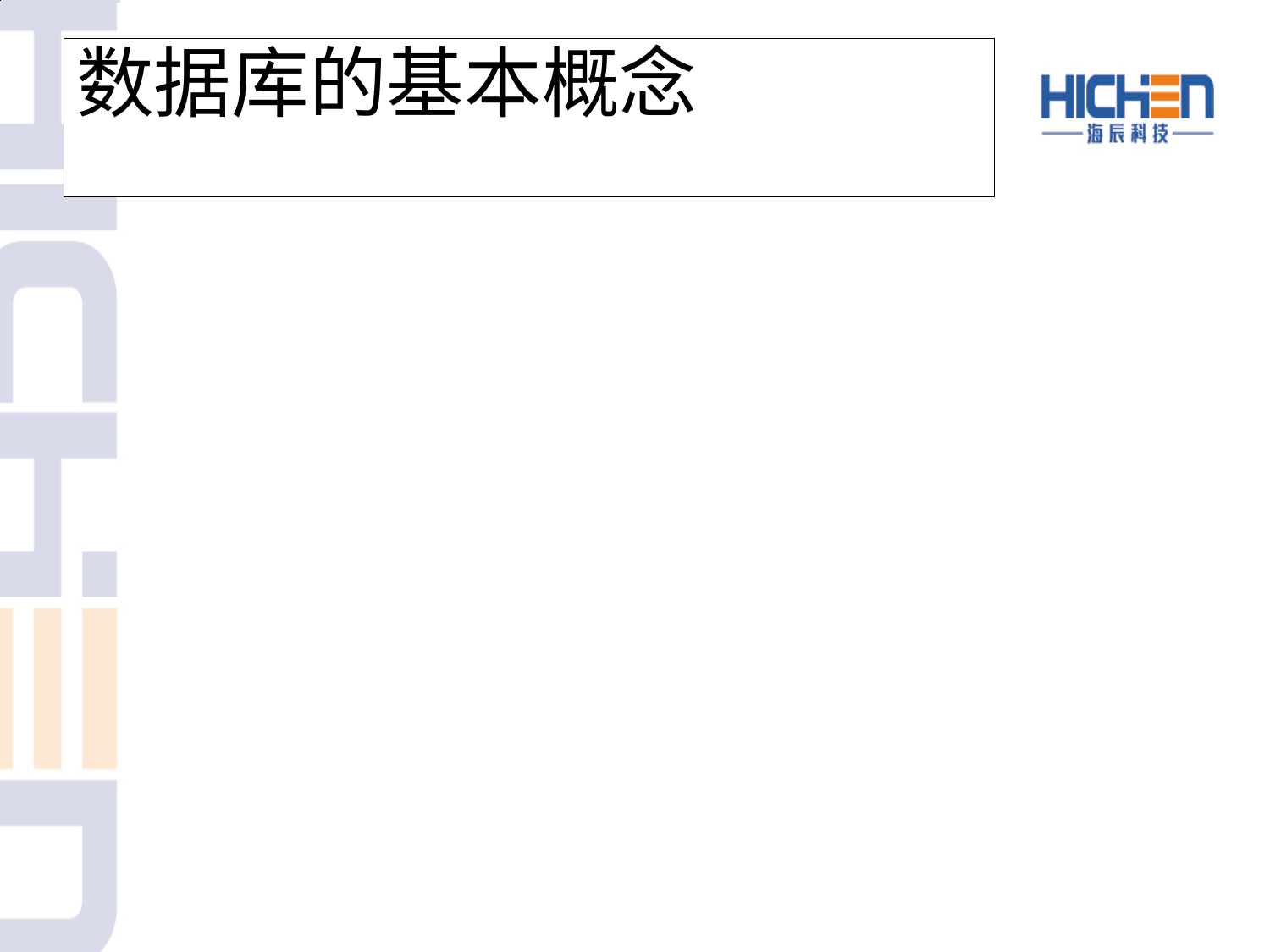

# 数据库的基本概念
解决之道：文件、数据库

数据管理技术的发展经历了以下四个阶段：人工管理阶段、文件系统阶段、数据库阶段。
为了解决这个问题， 出现了最早的数据库系统。
数据库的水平 是衡量一个程序员的重要指标 ！

举例： 图书馆、数据库的比较